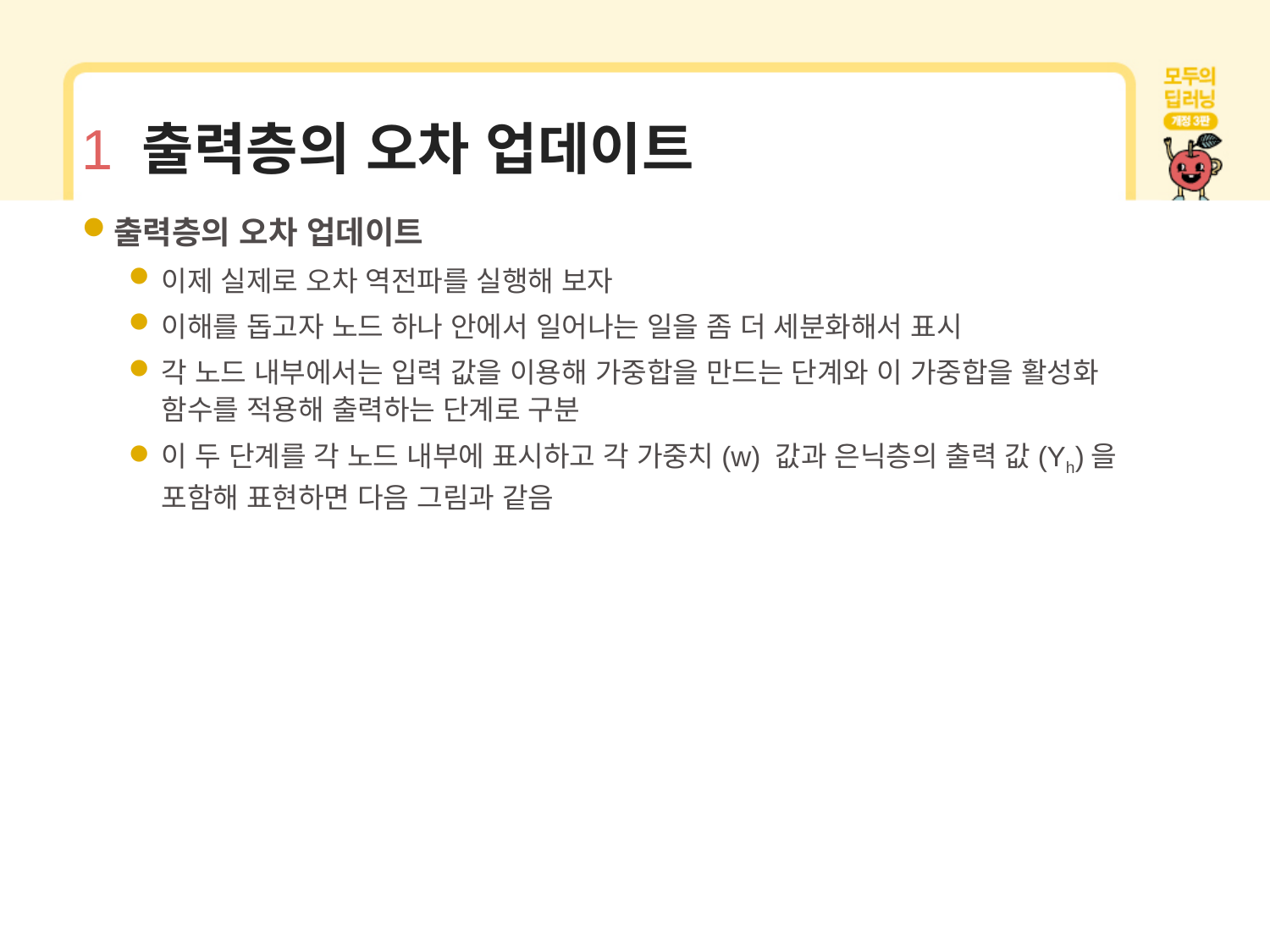

# 1 출력층의 오차 업데이트
출력층의 오차 업데이트
이제 실제로 오차 역전파를 실행해 보자
이해를 돕고자 노드 하나 안에서 일어나는 일을 좀 더 세분화해서 표시
각 노드 내부에서는 입력 값을 이용해 가중합을 만드는 단계와 이 가중합을 활성화 함수를 적용해 출력하는 단계로 구분
이 두 단계를 각 노드 내부에 표시하고 각 가중치(w) 값과 은닉층의 출력 값(Yh)을 포함해 표현하면 다음 그림과 같음